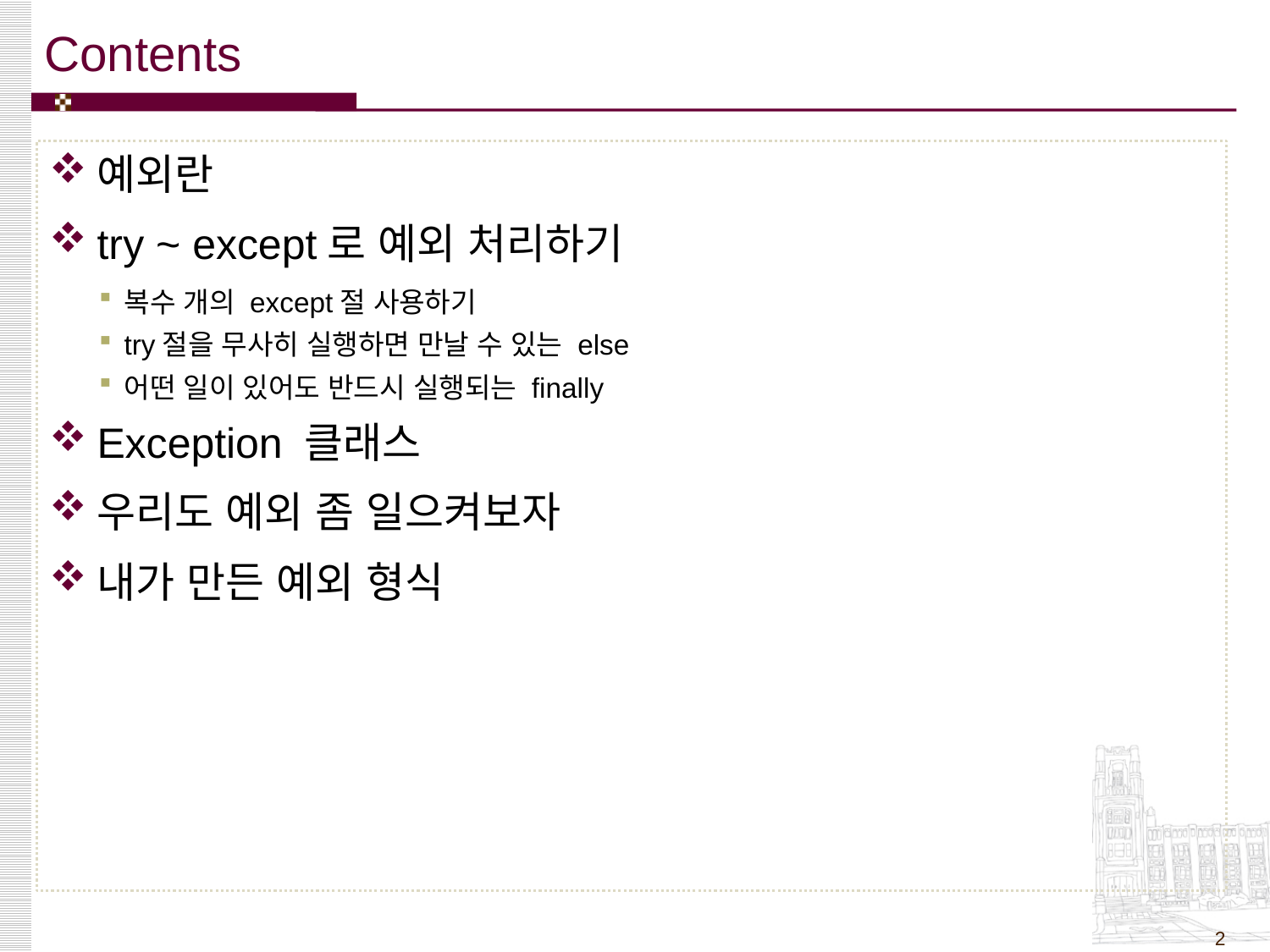

예외란
try ~ except로 예외 처리하기
복수 개의 except절 사용하기
try절을 무사히 실행하면 만날 수 있는 else
어떤 일이 있어도 반드시 실행되는 finally
Exception 클래스
우리도 예외 좀 일으켜보자
내가 만든 예외 형식